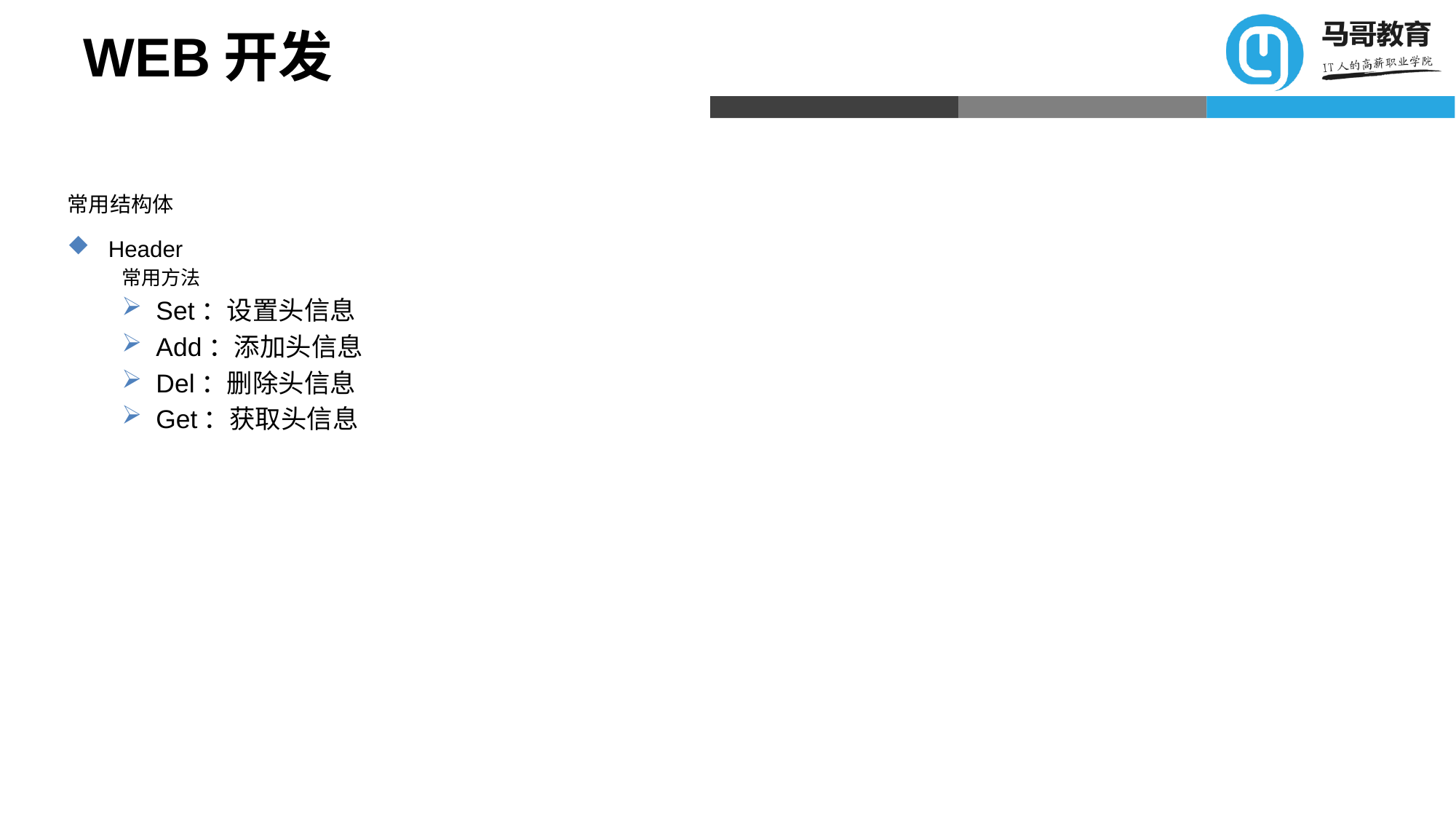

# WEB开发
常用结构体
Header
常用方法
Set：设置头信息
Add：添加头信息
Del：删除头信息
Get：获取头信息